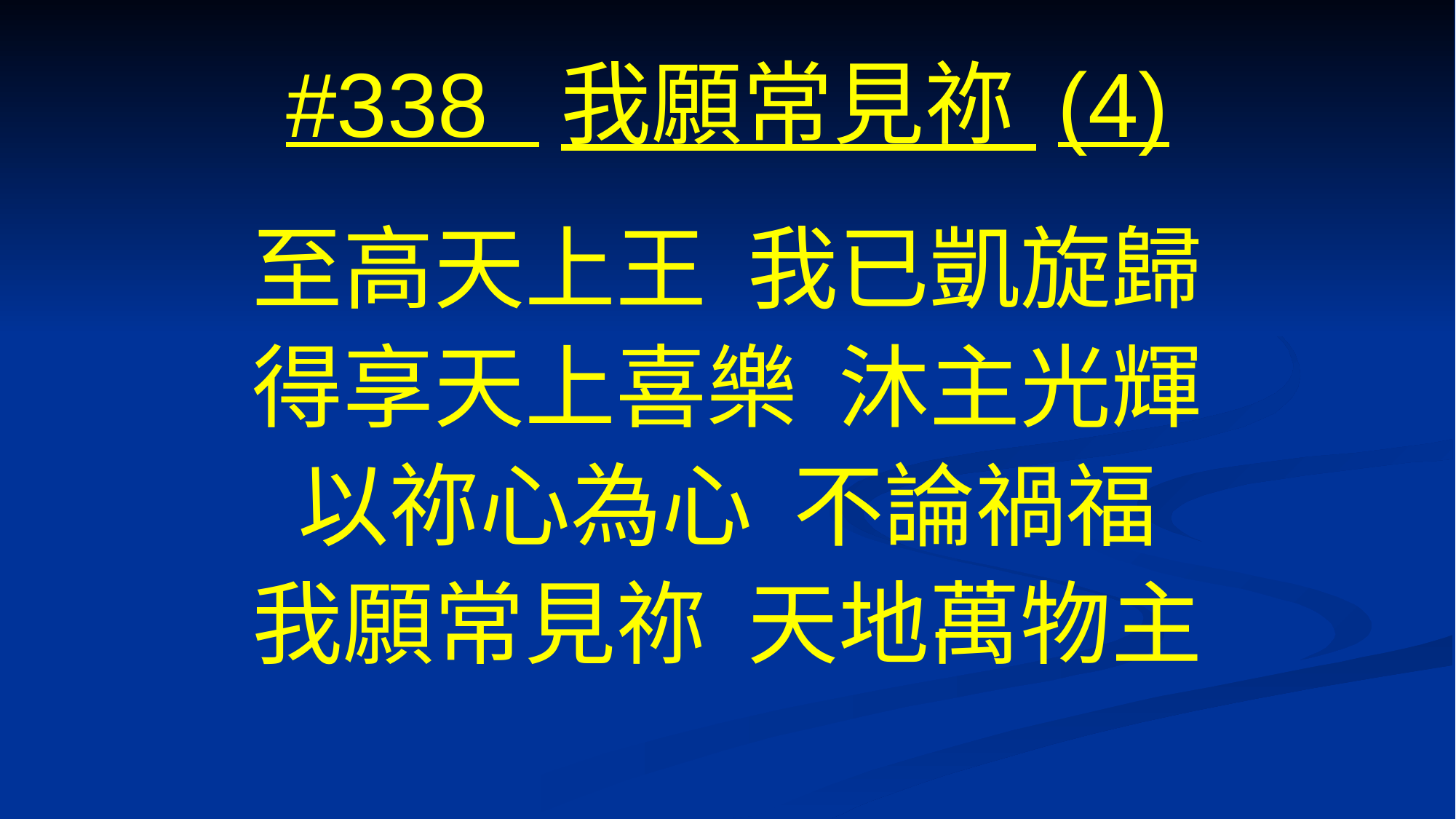

# #338  我願常見祢 (4)
至高天上王  我已凱旋歸
得享天上喜樂  沐主光輝
以祢心為心  不論禍福
我願常見祢  天地萬物主